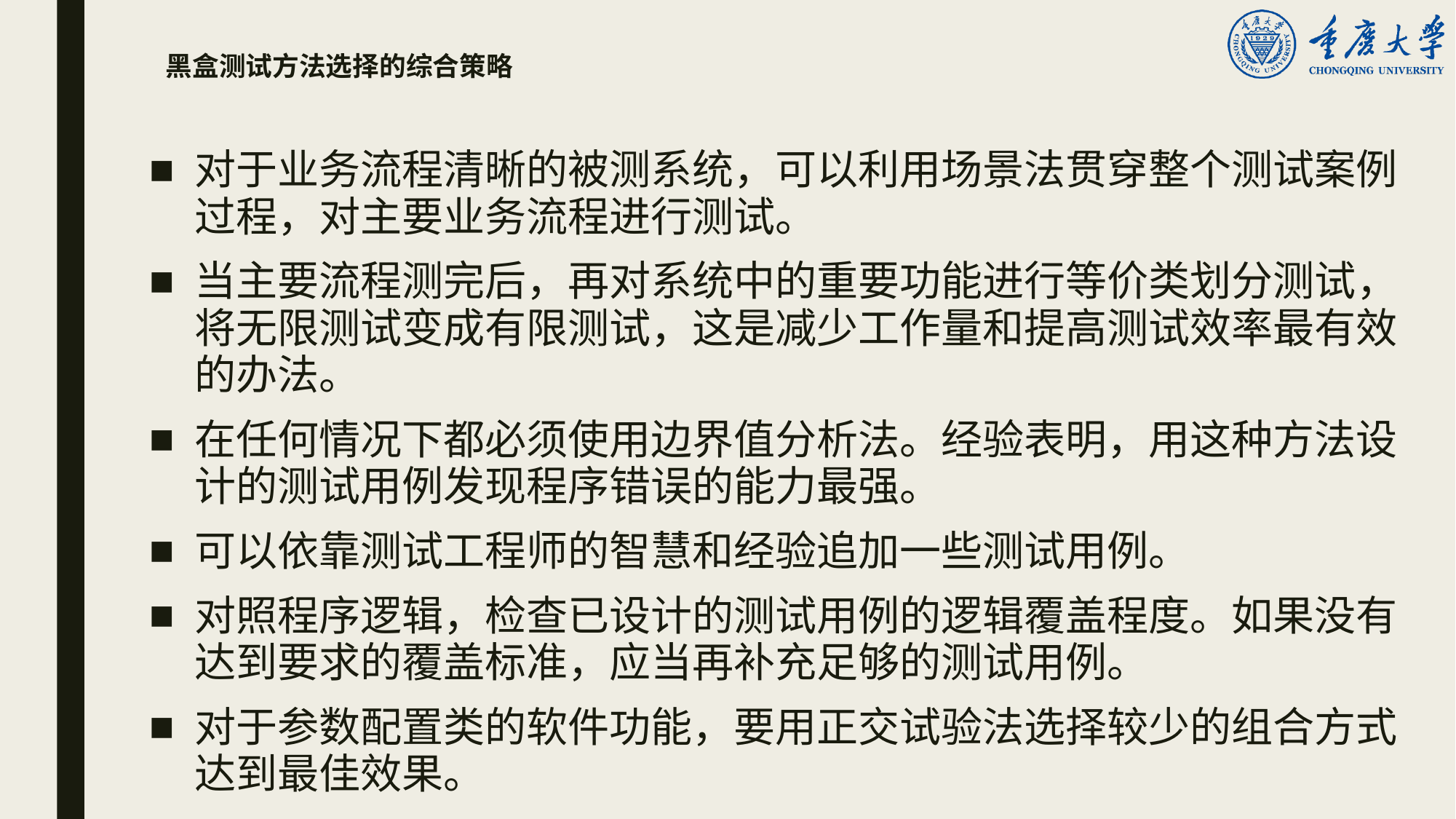

# 黑盒测试方法选择的综合策略
对于业务流程清晰的被测系统，可以利用场景法贯穿整个测试案例过程，对主要业务流程进行测试。
当主要流程测完后，再对系统中的重要功能进行等价类划分测试，将无限测试变成有限测试，这是减少工作量和提高测试效率最有效的办法。
在任何情况下都必须使用边界值分析法。经验表明，用这种方法设计的测试用例发现程序错误的能力最强。
可以依靠测试工程师的智慧和经验追加一些测试用例。
对照程序逻辑，检查已设计的测试用例的逻辑覆盖程度。如果没有达到要求的覆盖标准，应当再补充足够的测试用例。
对于参数配置类的软件功能，要用正交试验法选择较少的组合方式达到最佳效果。